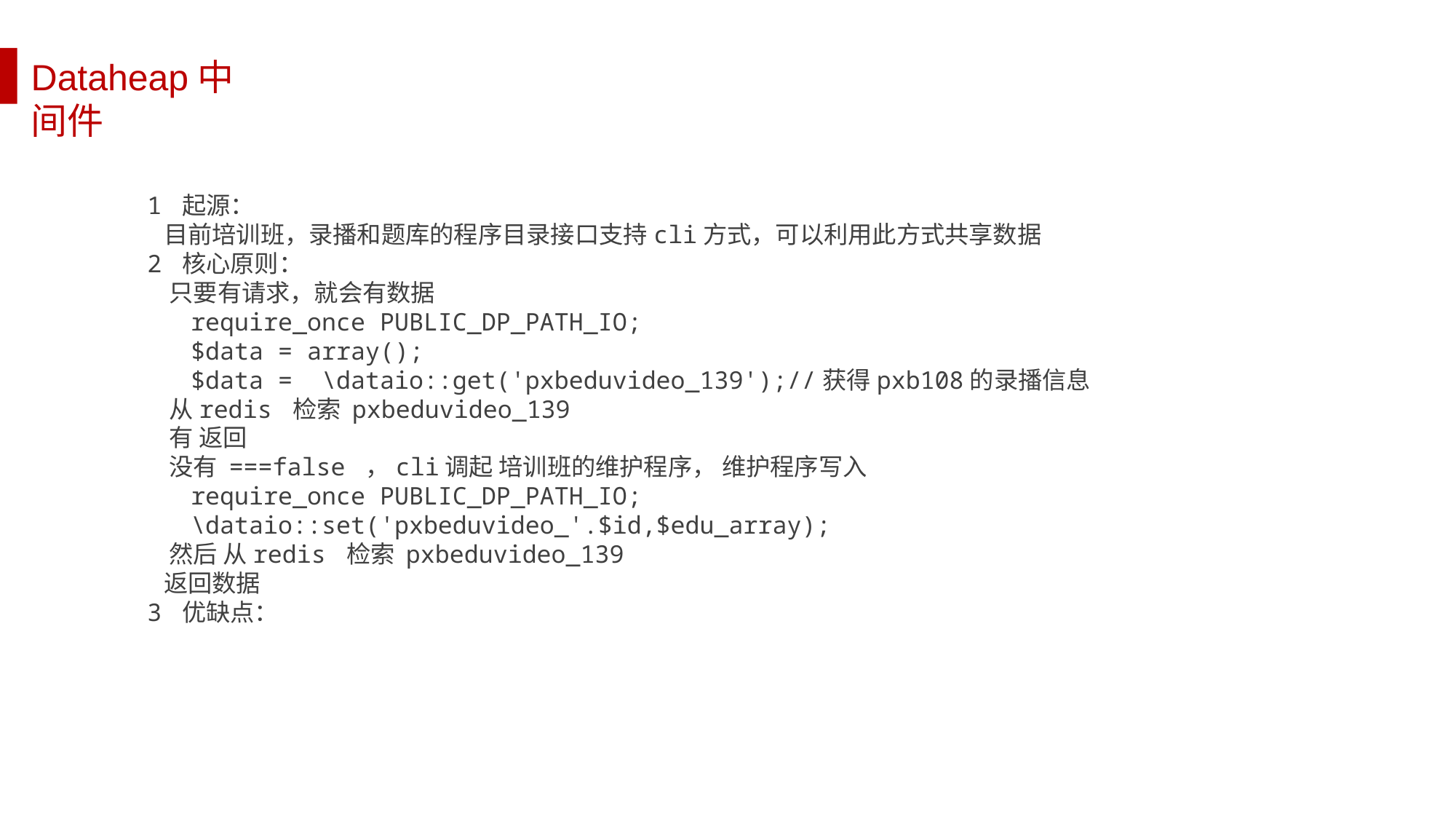

Dataheap中间件
1 起源：
  目前培训班，录播和题库的程序目录接口支持cli方式，可以利用此方式共享数据
2 核心原则：
   只要有请求，就会有数据
   require_once PUBLIC_DP_PATH_IO;
   $data = array();
   $data =  \dataio::get('pxbeduvideo_139');//获得pxb108的录播信息
   从redis 检索 pxbeduvideo_139
   有 返回
   没有 ===false ，cli调起 培训班的维护程序， 维护程序写入
   require_once PUBLIC_DP_PATH_IO;
   \dataio::set('pxbeduvideo_'.$id,$edu_array);
   然后 从redis 检索 pxbeduvideo_139
  返回数据
3 优缺点：

Calls